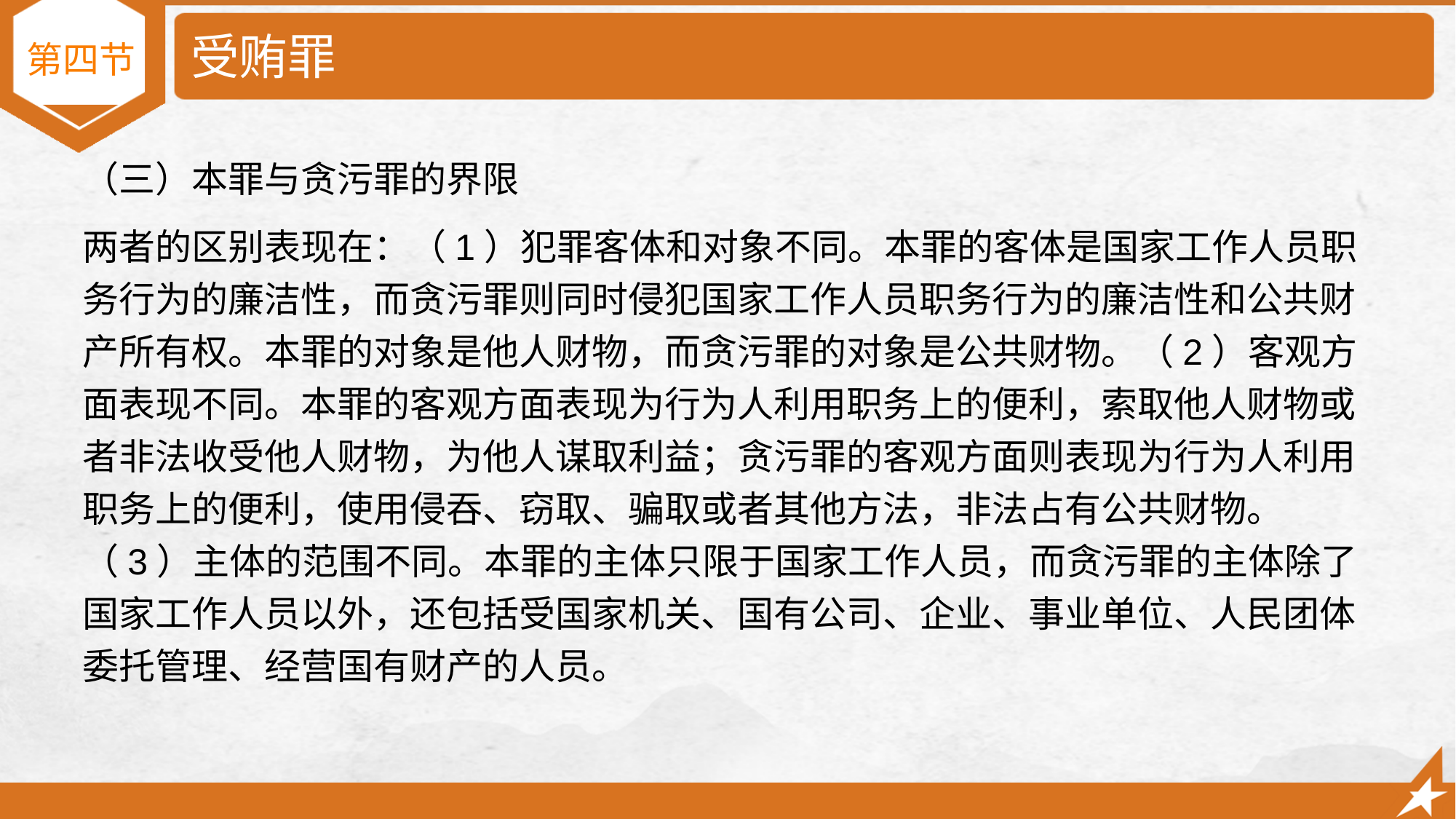

# 受贿罪
第四节
（三）本罪与贪污罪的界限
两者的区别表现在：（1）犯罪客体和对象不同。本罪的客体是国家工作人员职务行为的廉洁性，而贪污罪则同时侵犯国家工作人员职务行为的廉洁性和公共财产所有权。本罪的对象是他人财物，而贪污罪的对象是公共财物。（2）客观方面表现不同。本罪的客观方面表现为行为人利用职务上的便利，索取他人财物或者非法收受他人财物，为他人谋取利益；贪污罪的客观方面则表现为行为人利用职务上的便利，使用侵吞、窃取、骗取或者其他方法，非法占有公共财物。（3）主体的范围不同。本罪的主体只限于国家工作人员，而贪污罪的主体除了国家工作人员以外，还包括受国家机关、国有公司、企业、事业单位、人民团体委托管理、经营国有财产的人员。